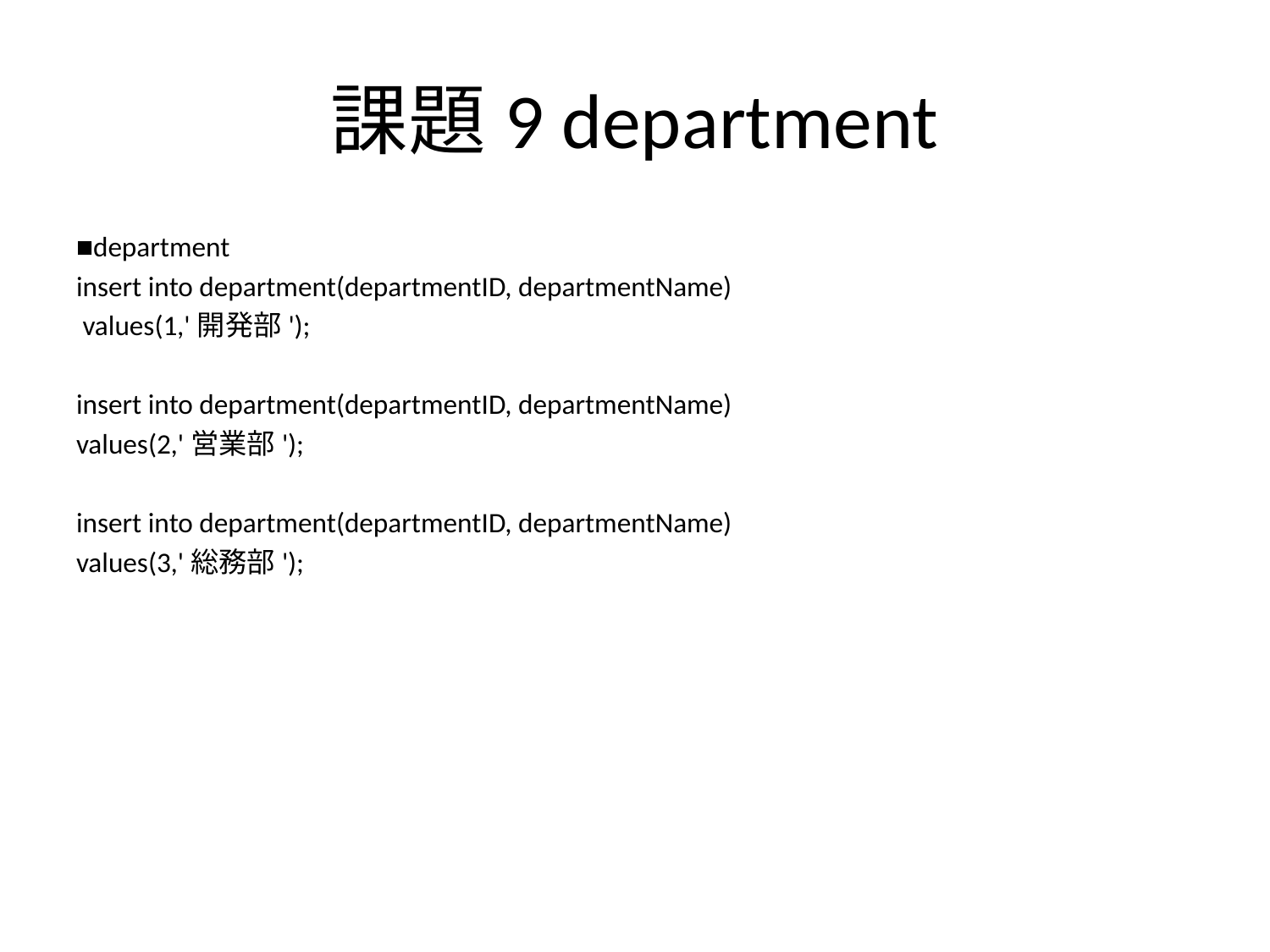

# 課題9 department
■department
insert into department(departmentID, departmentName)
 values(1,'開発部');

insert into department(departmentID, departmentName)
values(2,'営業部');

insert into department(departmentID, departmentName)
values(3,'総務部');